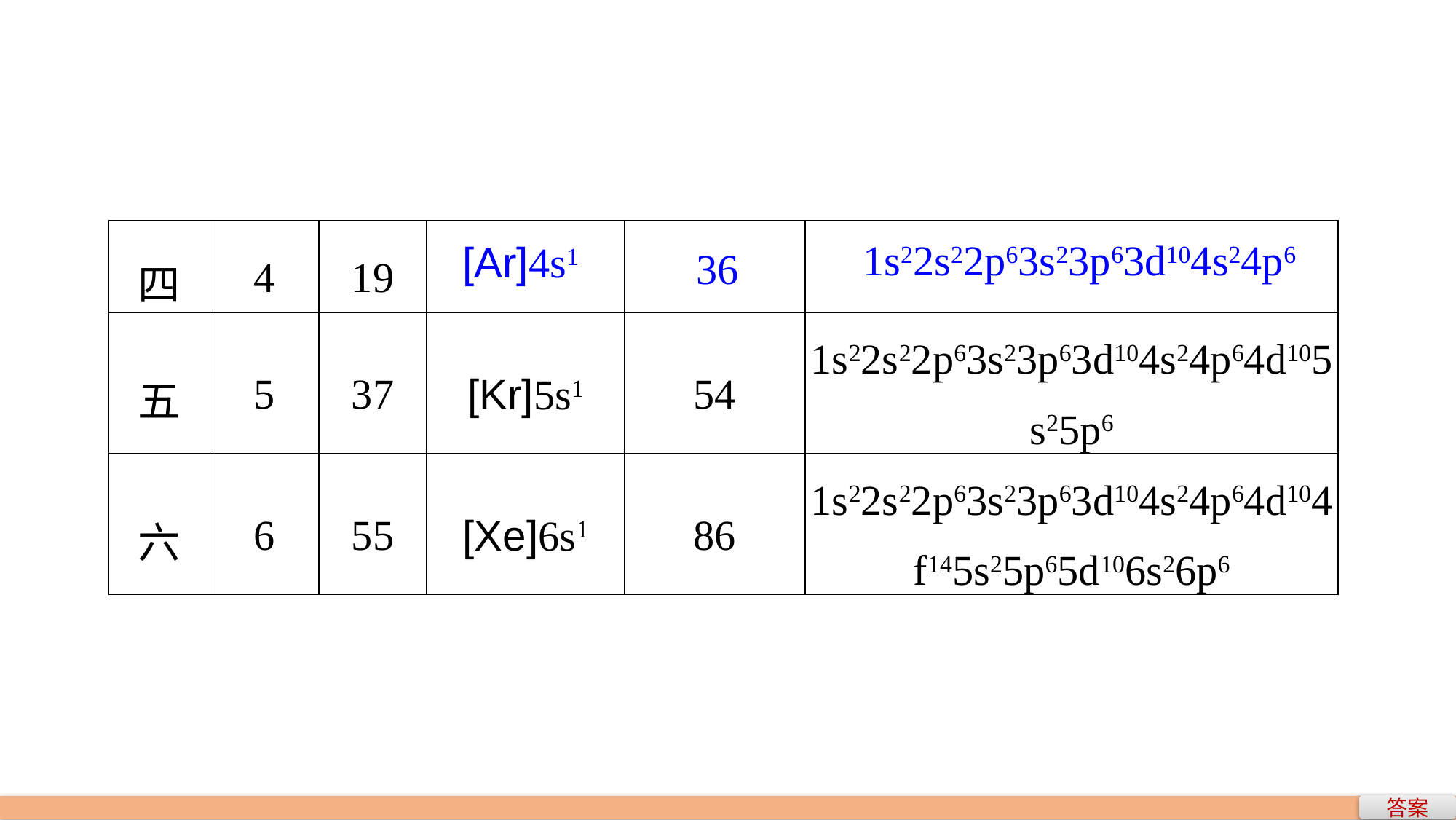

| 四 | 4 | 19 |  |  |  |
| --- | --- | --- | --- | --- | --- |
| 五 | 5 | 37 | [Kr]5s1 | 54 | 1s22s22p63s23p63d104s24p64d105s25p6 |
| 六 | 6 | 55 | [Xe]6s1 | 86 | 1s22s22p63s23p63d104s24p64d104f145s25p65d106s26p6 |
1s22s22p63s23p63d104s24p6
[Ar]4s1
36
答案